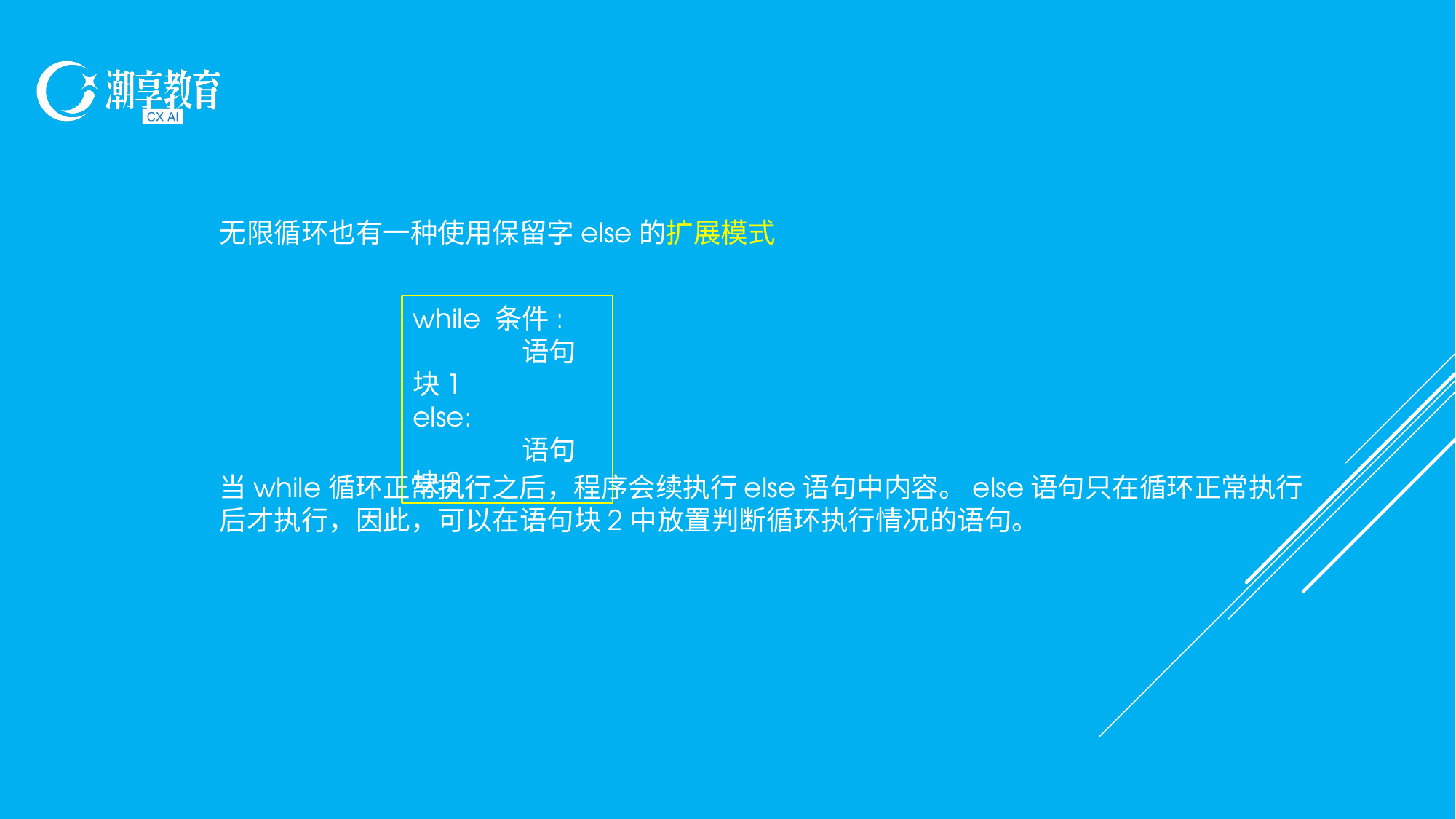

无限循环也有一种使用保留字else的扩展模式
while 条件:
	语句块1
else:
	语句块2
当while循环正常执行之后，程序会续执行else语句中内容。else语句只在循环正常执行后才执行，因此，可以在语句块2中放置判断循环执行情况的语句。